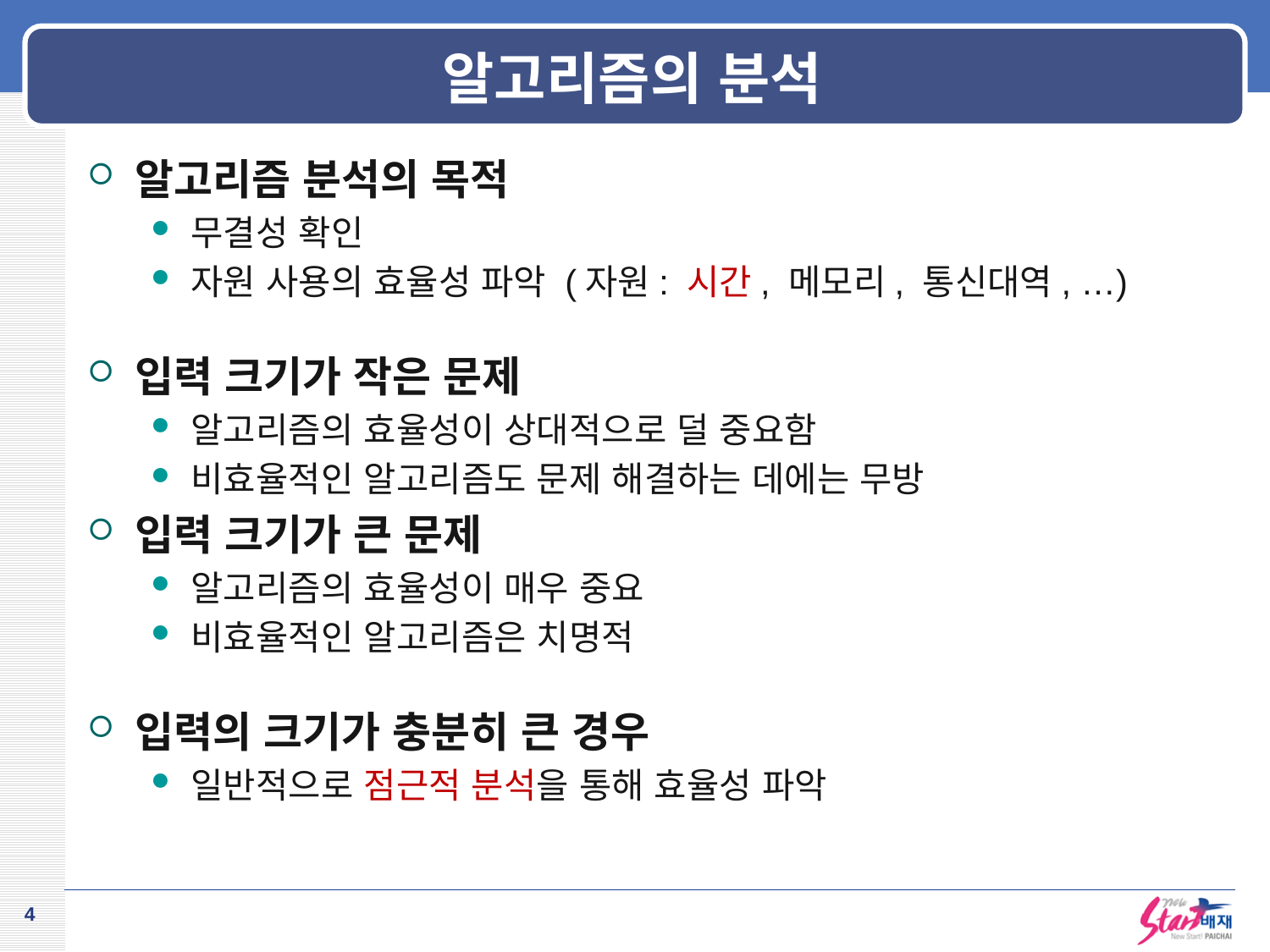

# 알고리즘의 분석
알고리즘 분석의 목적
무결성 확인
자원 사용의 효율성 파악 (자원: 시간, 메모리, 통신대역, …)

입력 크기가 작은 문제
알고리즘의 효율성이 상대적으로 덜 중요함
비효율적인 알고리즘도 문제 해결하는 데에는 무방
입력 크기가 큰 문제
알고리즘의 효율성이 매우 중요
비효율적인 알고리즘은 치명적

입력의 크기가 충분히 큰 경우
일반적으로 점근적 분석을 통해 효율성 파악
4